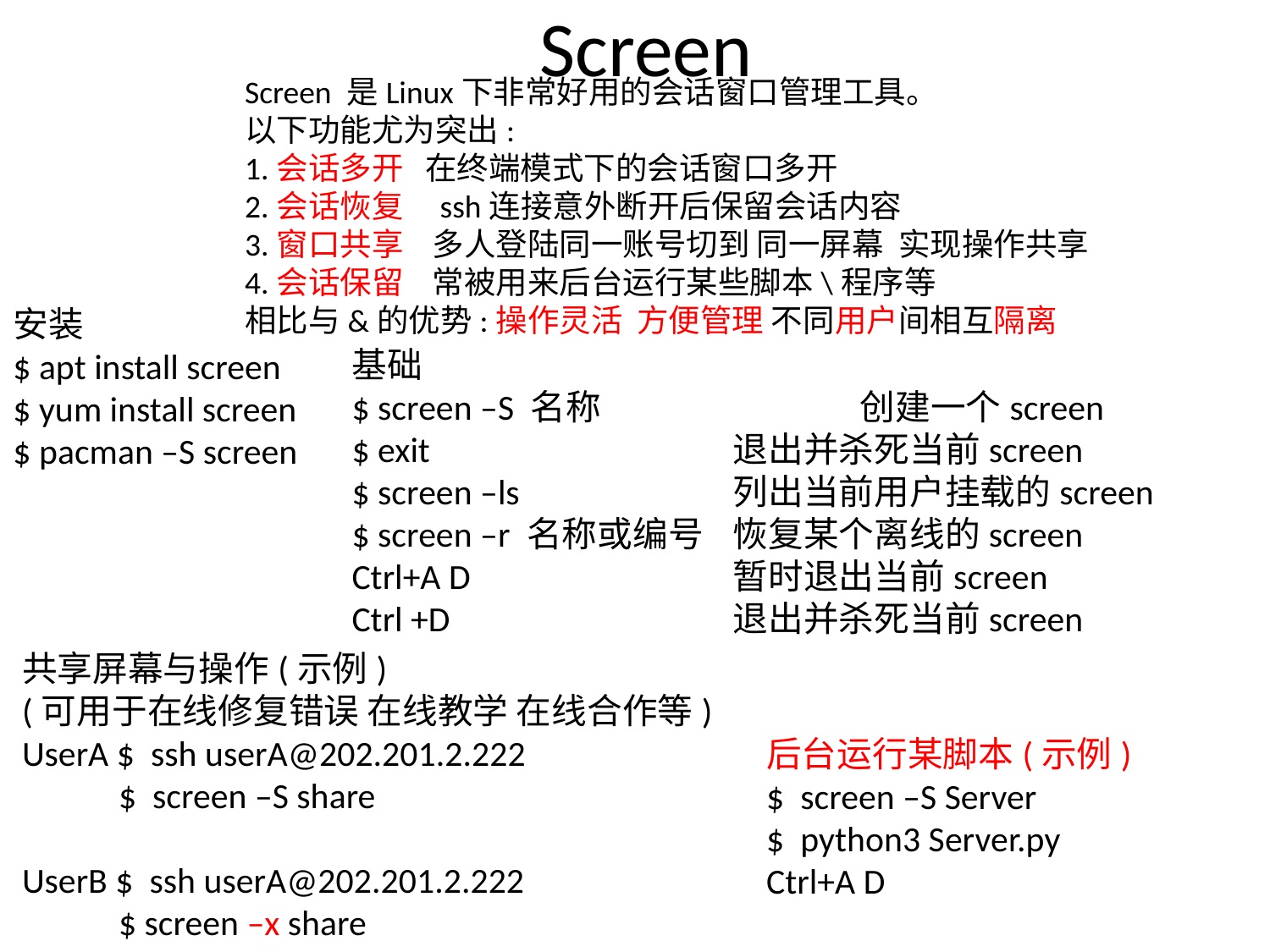

# Screen
Screen 是Linux下非常好用的会话窗口管理工具。
以下功能尤为突出:
1.会话多开   在终端模式下的会话窗口多开
2.会话恢复    ssh连接意外断开后保留会话内容
3.窗口共享    多人登陆同一账号切到 同一屏幕  实现操作共享
4.会话保留    常被用来后台运行某些脚本\程序等
相比与&的优势:操作灵活  方便管理 不同用户间相互隔离
安装
$ apt install screen
$ yum install screen
$ pacman –S screen
基础
$ screen –S 名称 		创建一个screen
$ exit 			退出并杀死当前screen
$ screen –ls 		列出当前用户挂载的screen
$ screen –r 名称或编号 	恢复某个离线的screen
Ctrl+A D  		暂时退出当前screen
Ctrl +D			退出并杀死当前screen
共享屏幕与操作(示例)
(可用于在线修复错误 在线教学 在线合作等)
UserA $  ssh userA@202.201.2.222
            $  screen –S share

UserB $  ssh userA@202.201.2.222
            $ screen –x share
后台运行某脚本(示例)
$  screen –S Server
$  python3 Server.py
Ctrl+A D